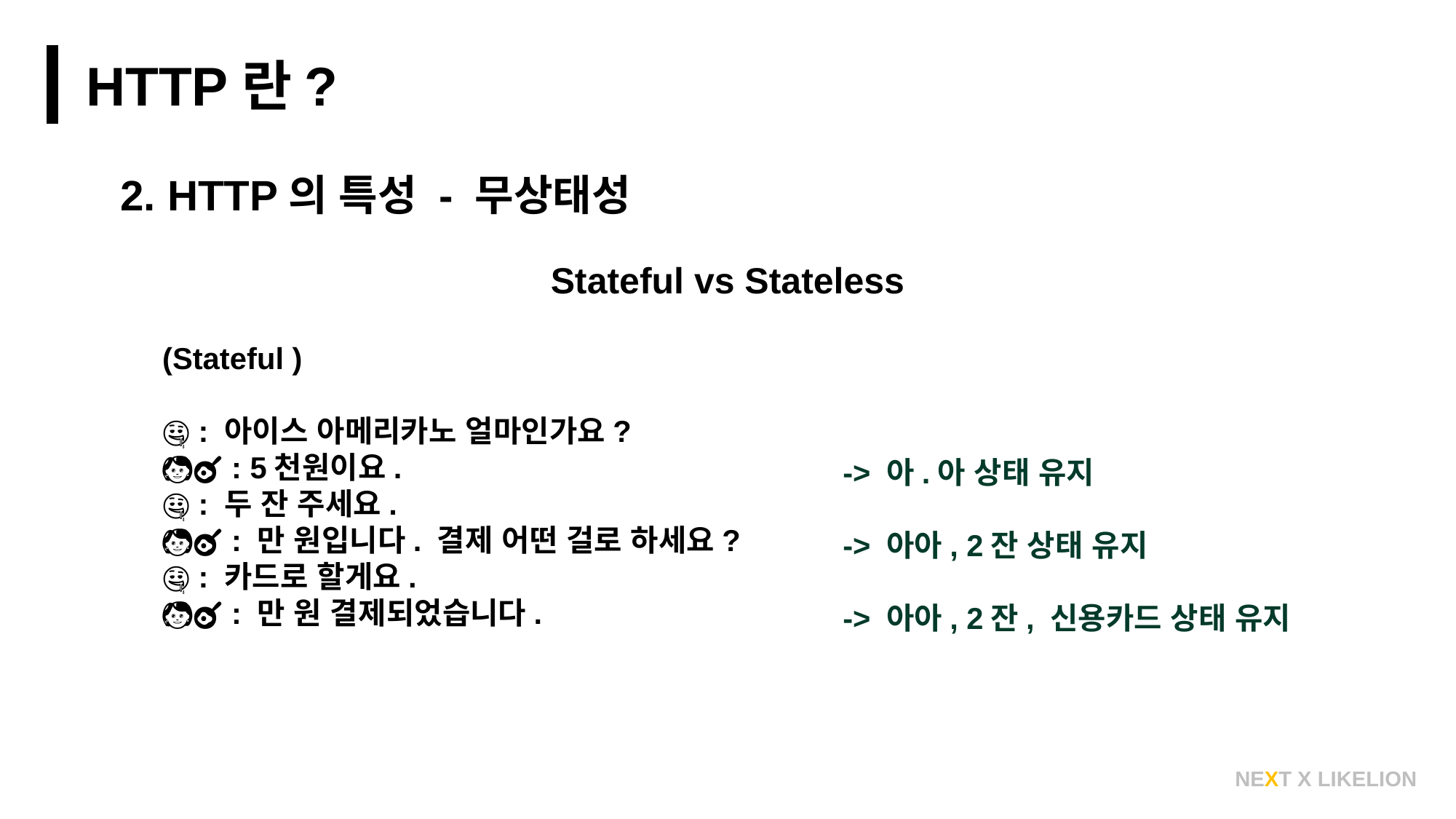

HTTP란?
2. HTTP의 특성 - 무상태성
Stateful vs Stateless
(Stateful )

🤤 : 아이스 아메리카노 얼마인가요?
👩‍🍳 : 5천원이요.
🤤 : 두 잔 주세요.
👩‍🍳 : 만 원입니다. 결제 어떤 걸로 하세요?
🤤 : 카드로 할게요.
👩‍🍳 : 만 원 결제되었습니다.

-> 아.아 상태 유지

-> 아아, 2잔 상태 유지

-> 아아, 2잔, 신용카드 상태 유지

NEXT X LIKELION